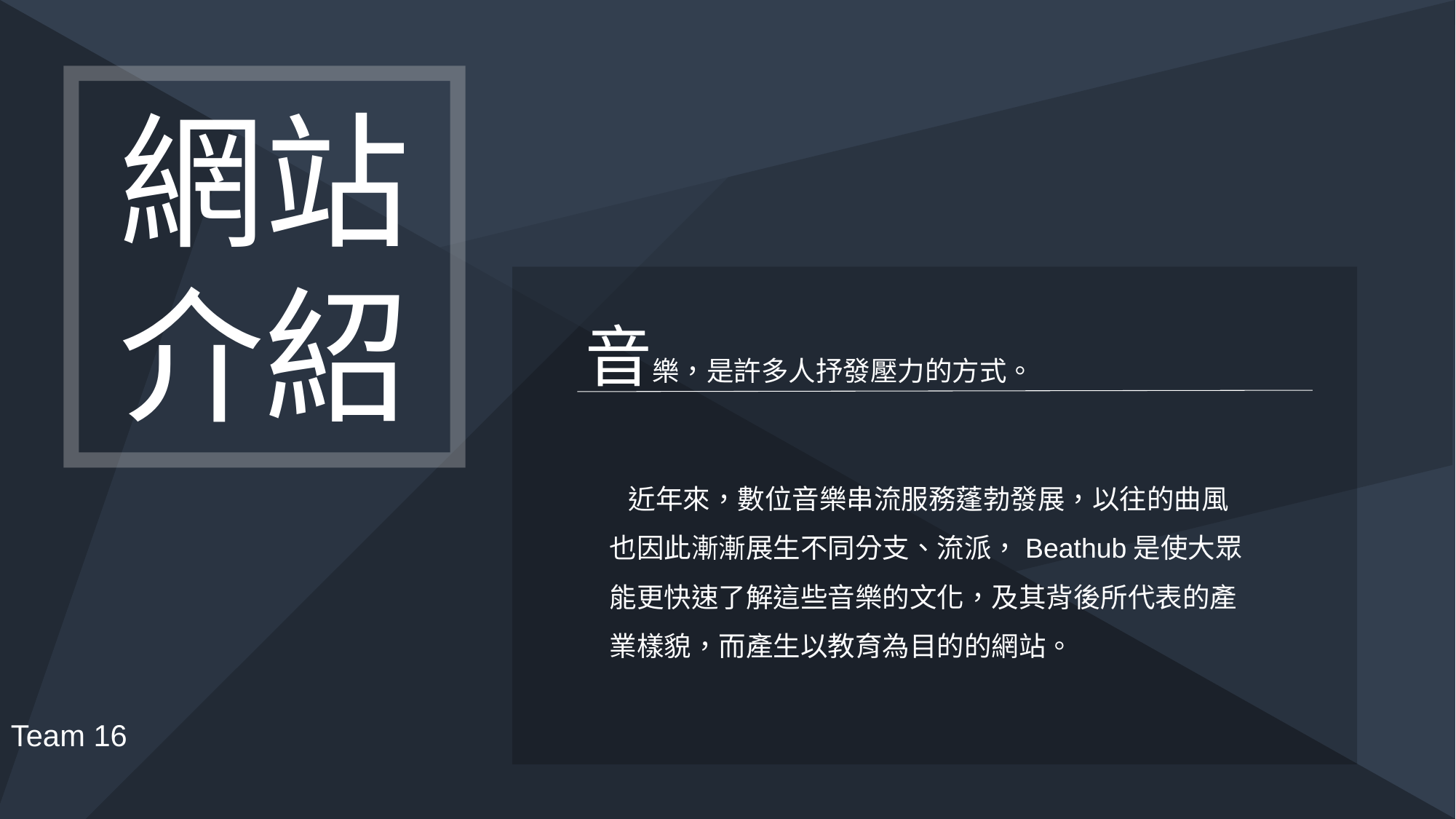

網站介紹

音樂，是許多人抒發壓力的方式。
  近年來，數位音樂串流服務蓬勃發展，以往的曲風也因此漸漸展生不同分支、流派，Beathub是使大眾能更快速了解這些音樂的文化，及其背後所代表的產業樣貌，而產生以教育為目的的網站。
Team 16